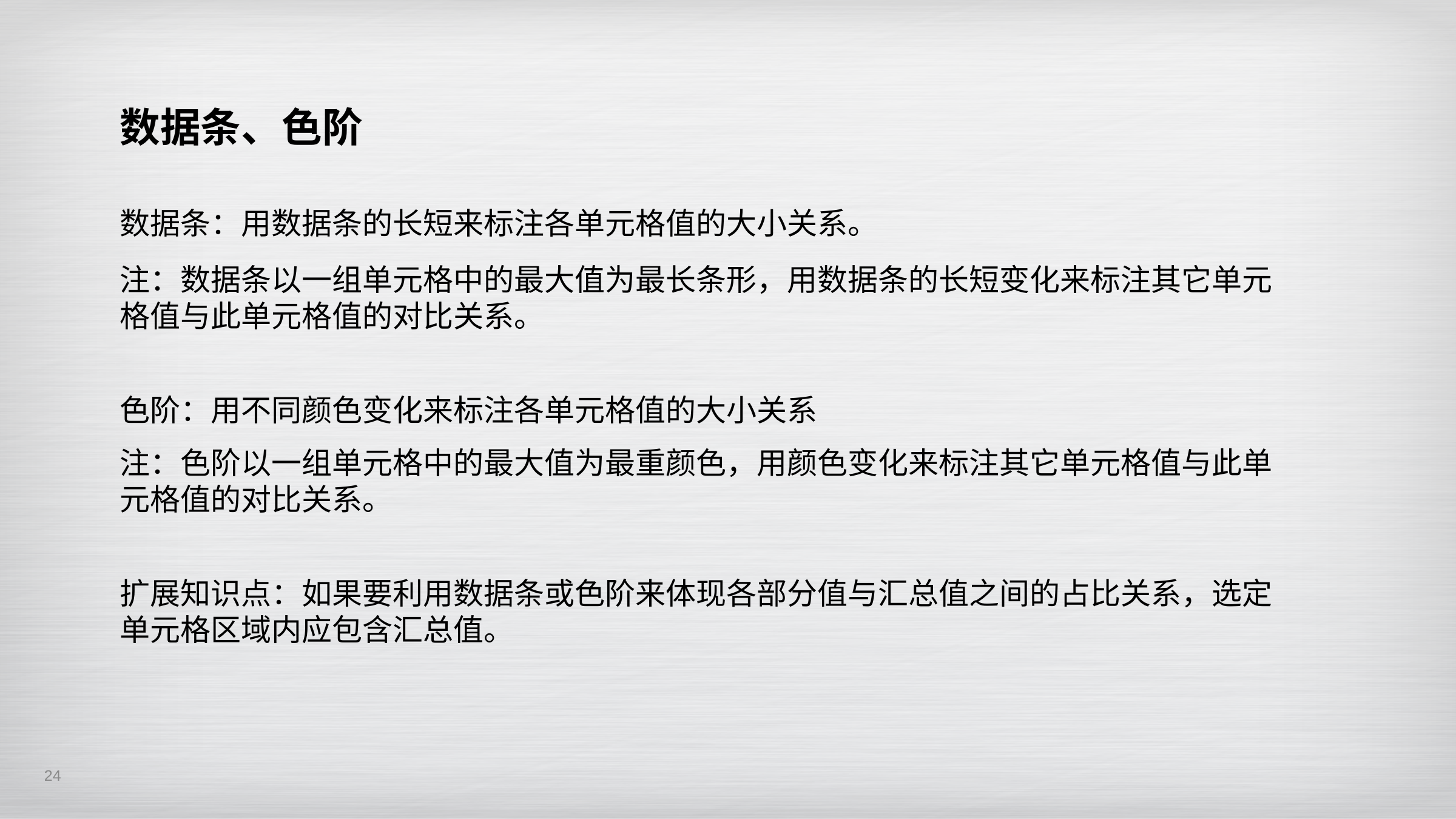

数据条、色阶
数据条：用数据条的长短来标注各单元格值的大小关系。
注：数据条以一组单元格中的最大值为最长条形，用数据条的长短变化来标注其它单元格值与此单元格值的对比关系。
色阶：用不同颜色变化来标注各单元格值的大小关系
注：色阶以一组单元格中的最大值为最重颜色，用颜色变化来标注其它单元格值与此单元格值的对比关系。
扩展知识点：如果要利用数据条或色阶来体现各部分值与汇总值之间的占比关系，选定单元格区域内应包含汇总值。